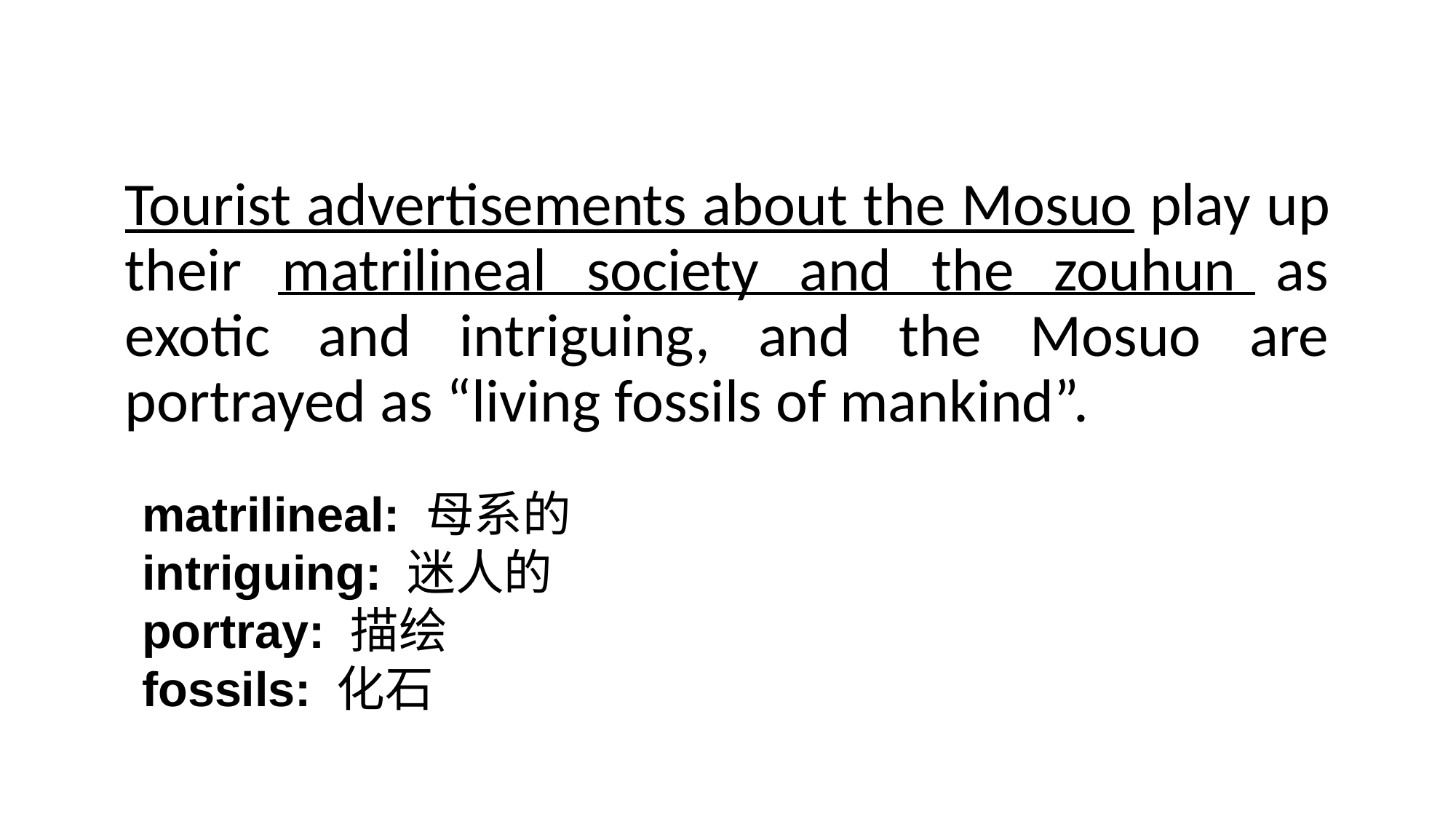

# Tourist advertisements about the Mosuo play up their matrilineal society and the zouhun as exotic and intriguing, and the Mosuo are portrayed as “living fossils of mankind”.
matrilineal: 母系的
intriguing: 迷人的
portray: 描绘
fossils: 化石